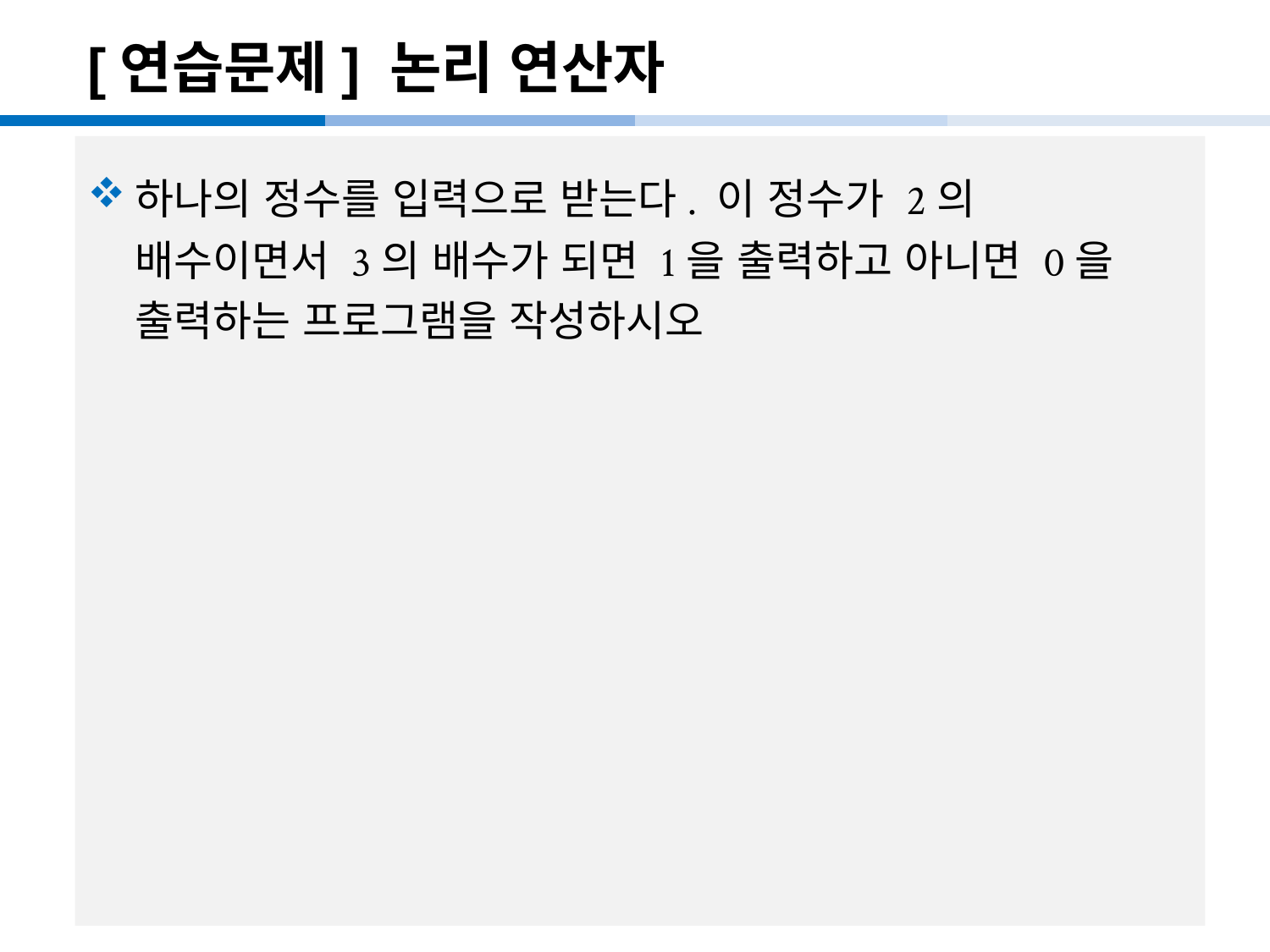

# [연습문제] 논리 연산자
하나의 정수를 입력으로 받는다. 이 정수가 2의 배수이면서 3의 배수가 되면 1을 출력하고 아니면 0을 출력하는 프로그램을 작성하시오